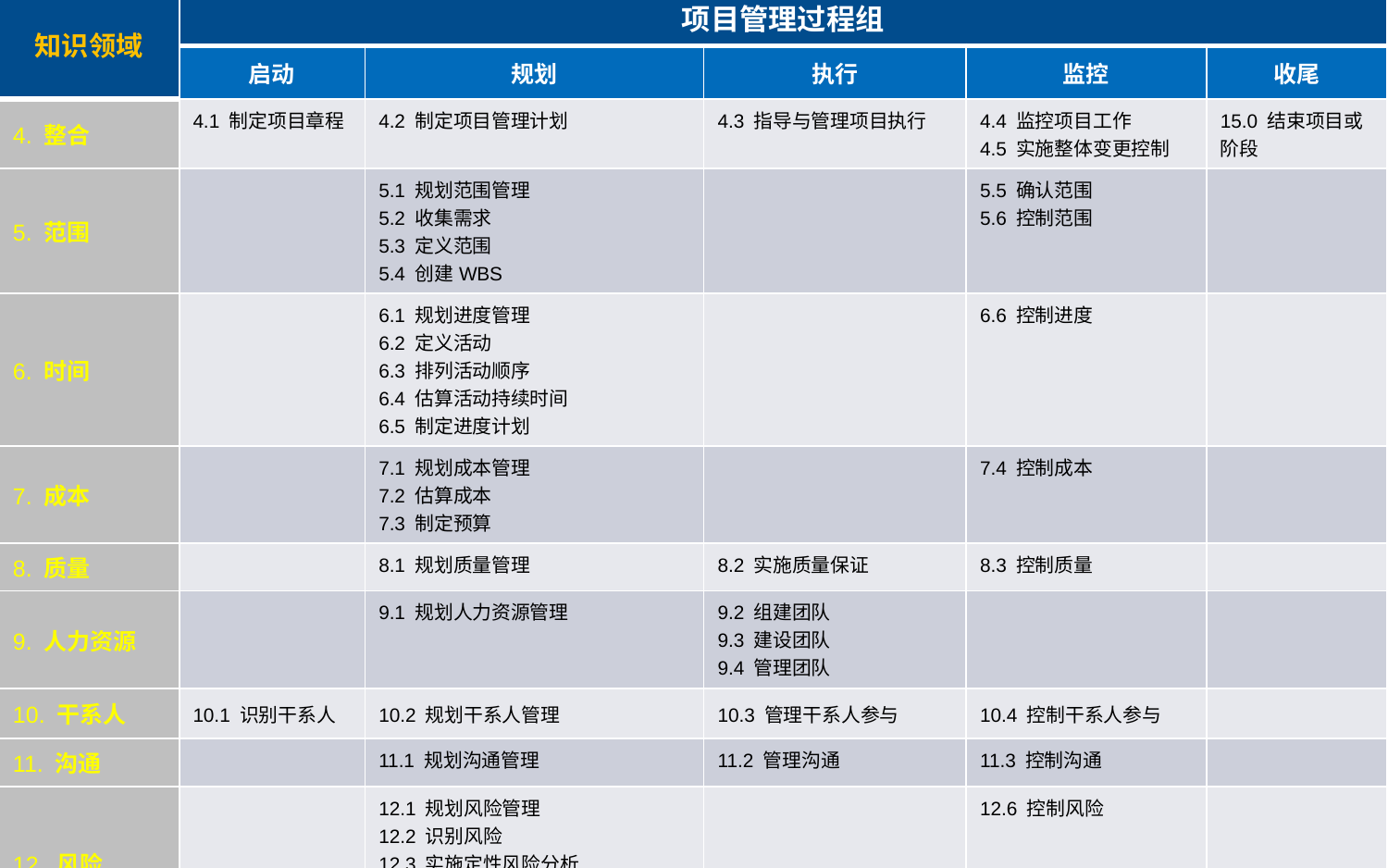

| 知识领域 | 项目管理过程组 |  |  |  |  |
| --- | --- | --- | --- | --- | --- |
|  | 启动 | 规划 | 执行 | 监控 | 收尾 |
| 4. 整合 | 4.1 制定项目章程 | 4.2 制定项目管理计划 | 4.3 指导与管理项目执行 | 4.4 监控项目工作 4.5 实施整体变更控制 | 15.0 结束项目或阶段 |
| 5. 范围 |  | 5.1 规划范围管理 5.2 收集需求 5.3 定义范围 5.4 创建WBS |  | 5.5 确认范围 5.6 控制范围 |  |
| 6. 时间 |  | 6.1 规划进度管理 6.2 定义活动 6.3 排列活动顺序 6.4 估算活动持续时间 6.5 制定进度计划 |  | 6.6 控制进度 |  |
| 7. 成本 |  | 7.1 规划成本管理 7.2 估算成本 7.3 制定预算 |  | 7.4 控制成本 |  |
| 8. 质量 |  | 8.1 规划质量管理 | 8.2 实施质量保证 | 8.3 控制质量 |  |
| 9. 人力资源 |  | 9.1 规划人力资源管理 | 9.2 组建团队 9.3 建设团队 9.4 管理团队 |  |  |
| 10. 干系人 | 10.1 识别干系人 | 10.2 规划干系人管理 | 10.3 管理干系人参与 | 10.4 控制干系人参与 |  |
| 11. 沟通 |  | 11.1 规划沟通管理 | 11.2 管理沟通 | 11.3 控制沟通 |  |
| 12. 风险 |  | 12.1 规划风险管理 12.2 识别风险 12.3 实施定性风险分析 12.4 实施定量风险分析 12.5 规划风险应对 |  | 12.6 控制风险 |  |
| 13. 采购 |  | 13.1 规划采购管理 | 13.2 实施采购 | 13.3 控制采购 | 13.4 结束采购 |
# 3.5  项目管理软件
五大项目管理过程组和
十大项目管理知识领域